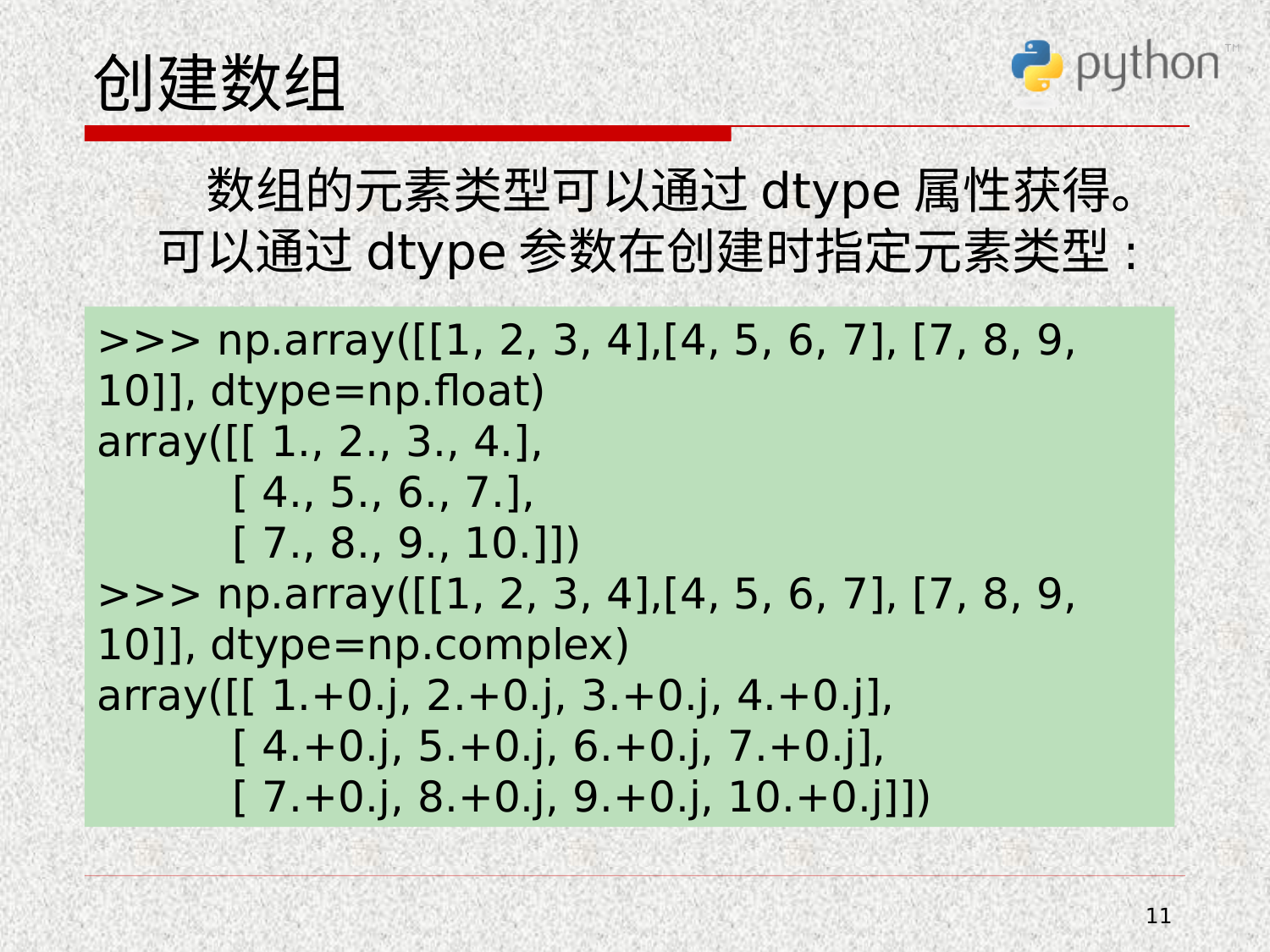

# 创建数组
        数组的元素类型可以通过dtype属性获得。可以通过dtype参数在创建时指定元素类型:
>>> np.array([[1, 2, 3, 4],[4, 5, 6, 7], [7, 8, 9, 10]], dtype=np.float)
array([[ 1., 2., 3., 4.],
          [ 4., 5., 6., 7.],
          [ 7., 8., 9., 10.]])
>>> np.array([[1, 2, 3, 4],[4, 5, 6, 7], [7, 8, 9, 10]], dtype=np.complex)
array([[ 1.+0.j, 2.+0.j, 3.+0.j, 4.+0.j],
          [ 4.+0.j, 5.+0.j, 6.+0.j, 7.+0.j],
          [ 7.+0.j, 8.+0.j, 9.+0.j, 10.+0.j]])
11